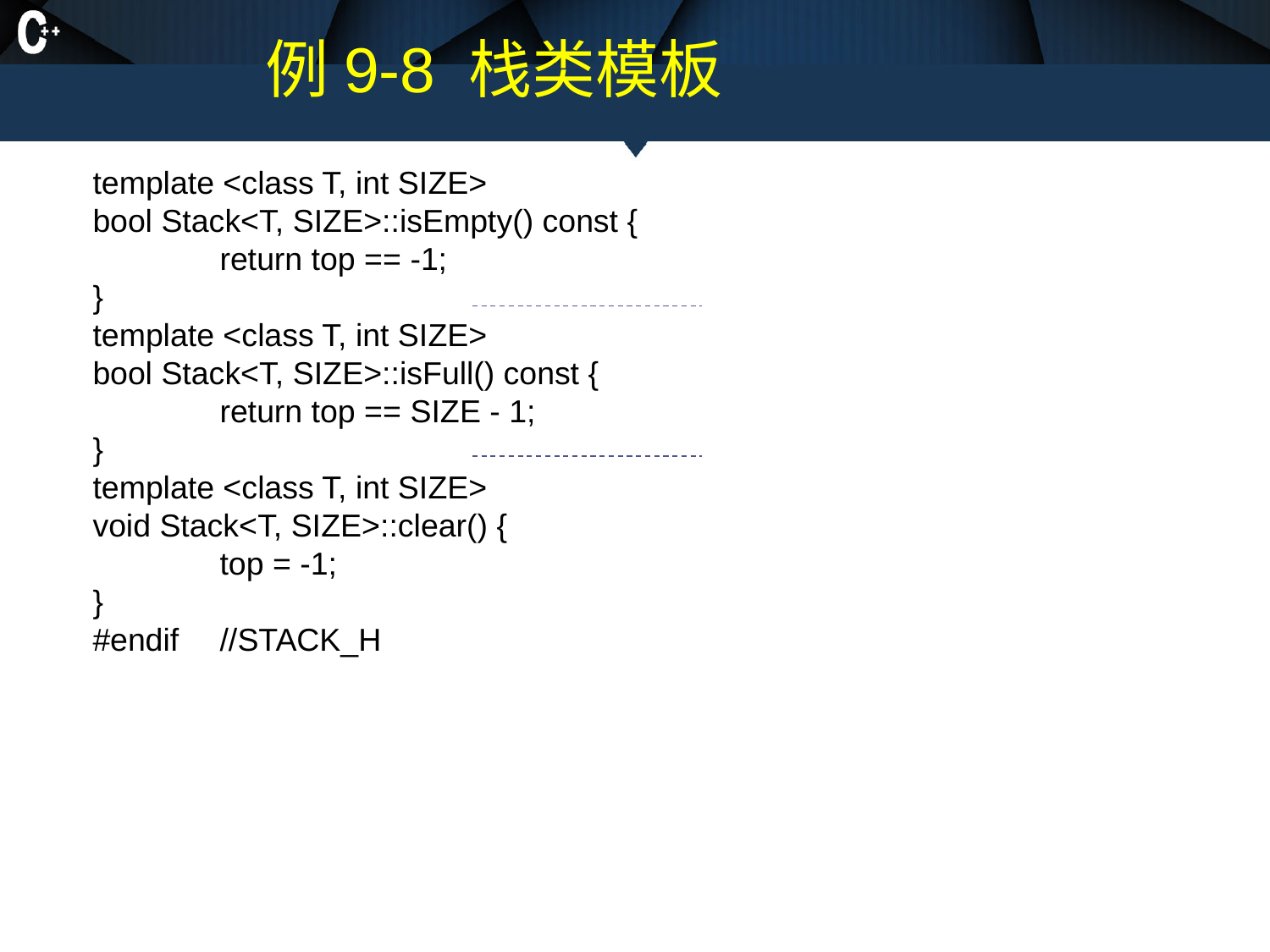

# 例9-8 栈类模板
template <class T, int SIZE>
bool Stack<T, SIZE>::isEmpty() const {
	return top == -1;
}
template <class T, int SIZE>
bool Stack<T, SIZE>::isFull() const {
	return top == SIZE - 1;
}
template <class T, int SIZE>
void Stack<T, SIZE>::clear() {
	top = -1;
}
#endif	//STACK_H